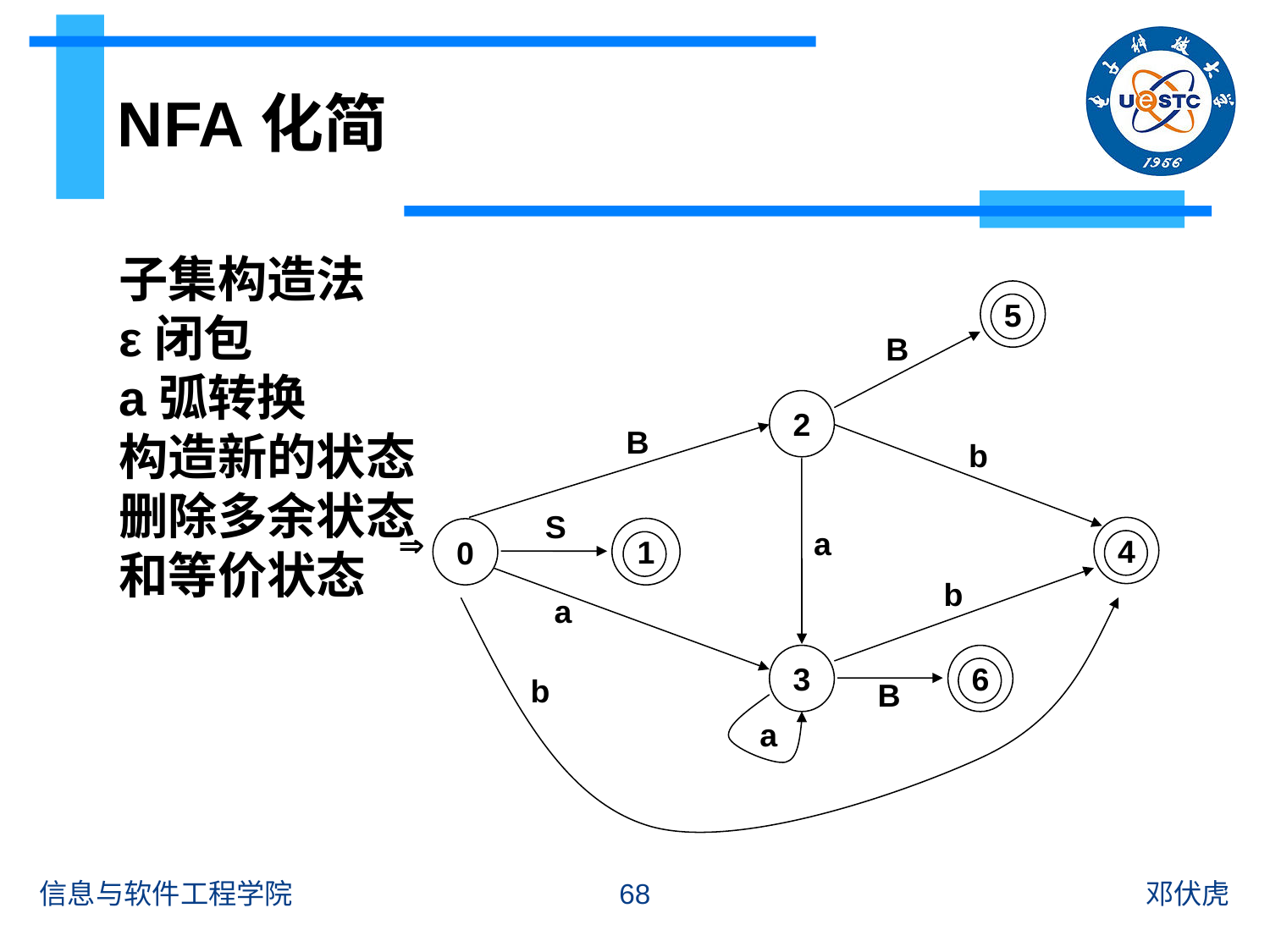

# NFA化简
子集构造法
ε闭包
a弧转换
构造新的状态
删除多余状态
和等价状态
5

B

2
B

b

a
S

4
⇒
1
0

b

a

b
3
6

B

a

信息与软件工程学院
68
邓伏虎